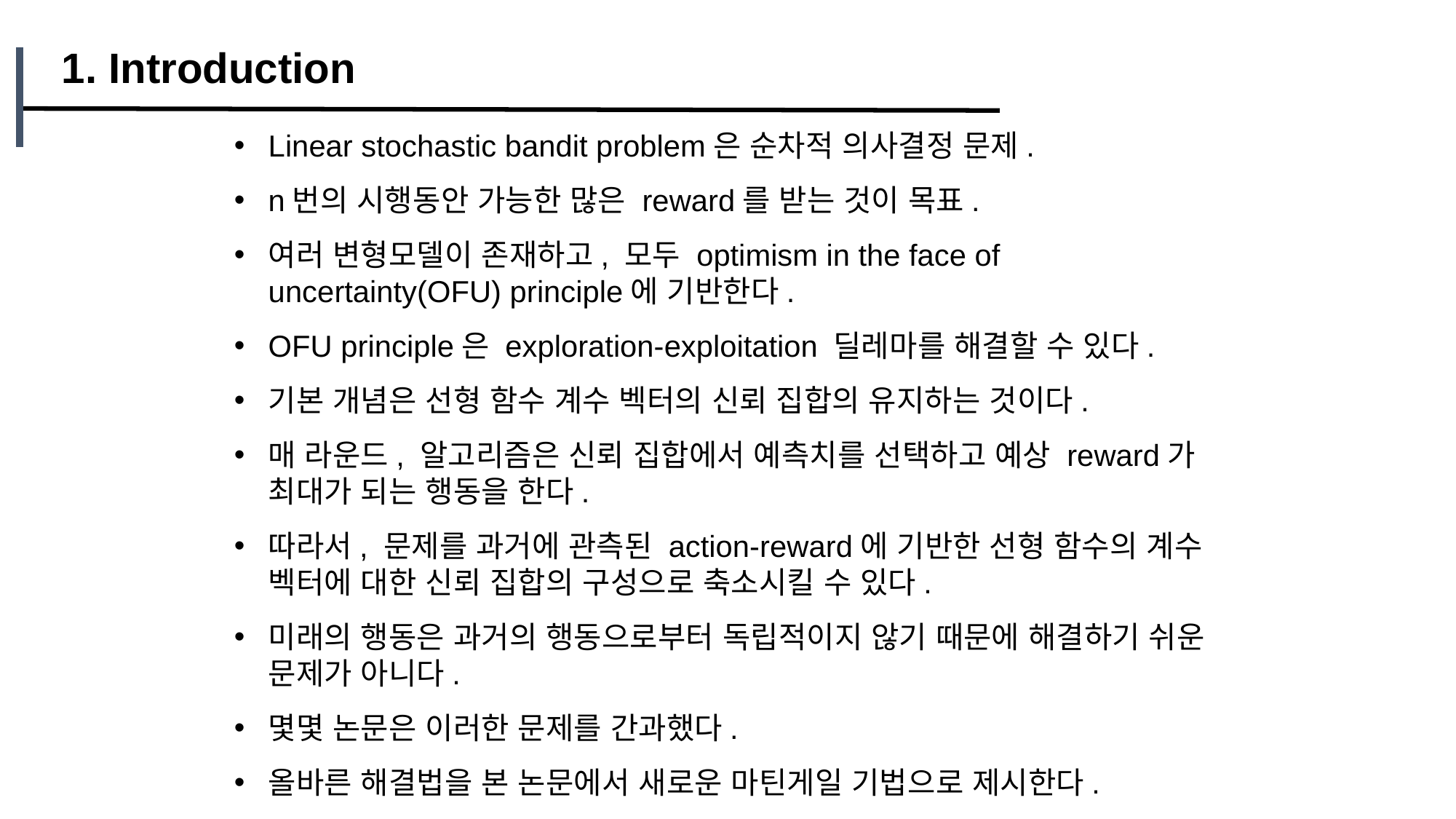

1. Introduction

Linear stochastic bandit problem은 순차적 의사결정 문제.
n번의 시행동안 가능한 많은 reward를 받는 것이 목표.
여러 변형모델이 존재하고, 모두 optimism in the face of uncertainty(OFU) principle에 기반한다.
OFU principle은 exploration-exploitation 딜레마를 해결할 수 있다.
기본 개념은 선형 함수 계수 벡터의 신뢰 집합의 유지하는 것이다.
매 라운드, 알고리즘은 신뢰 집합에서 예측치를 선택하고 예상 reward가 최대가 되는 행동을 한다.
따라서, 문제를 과거에 관측된 action-reward에 기반한 선형 함수의 계수 벡터에 대한 신뢰 집합의 구성으로 축소시킬 수 있다.
미래의 행동은 과거의 행동으로부터 독립적이지 않기 때문에 해결하기 쉬운 문제가 아니다.
몇몇 논문은 이러한 문제를 간과했다.
올바른 해결법을 본 논문에서 새로운 마틴게일 기법으로 제시한다.